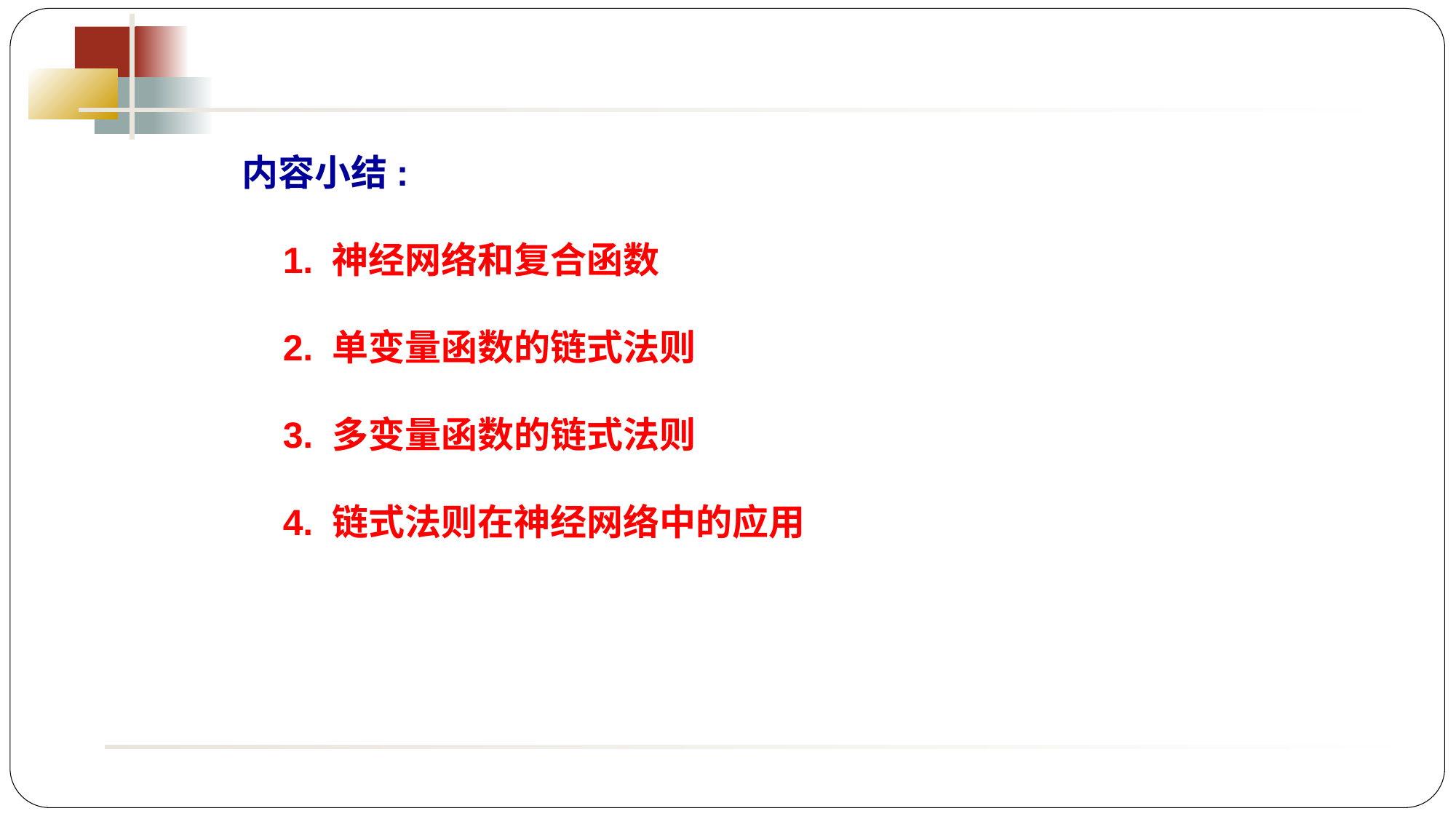

内容小结:
    1. 神经网络和复合函数
    2. 单变量函数的链式法则
    3. 多变量函数的链式法则
    4. 链式法则在神经网络中的应用